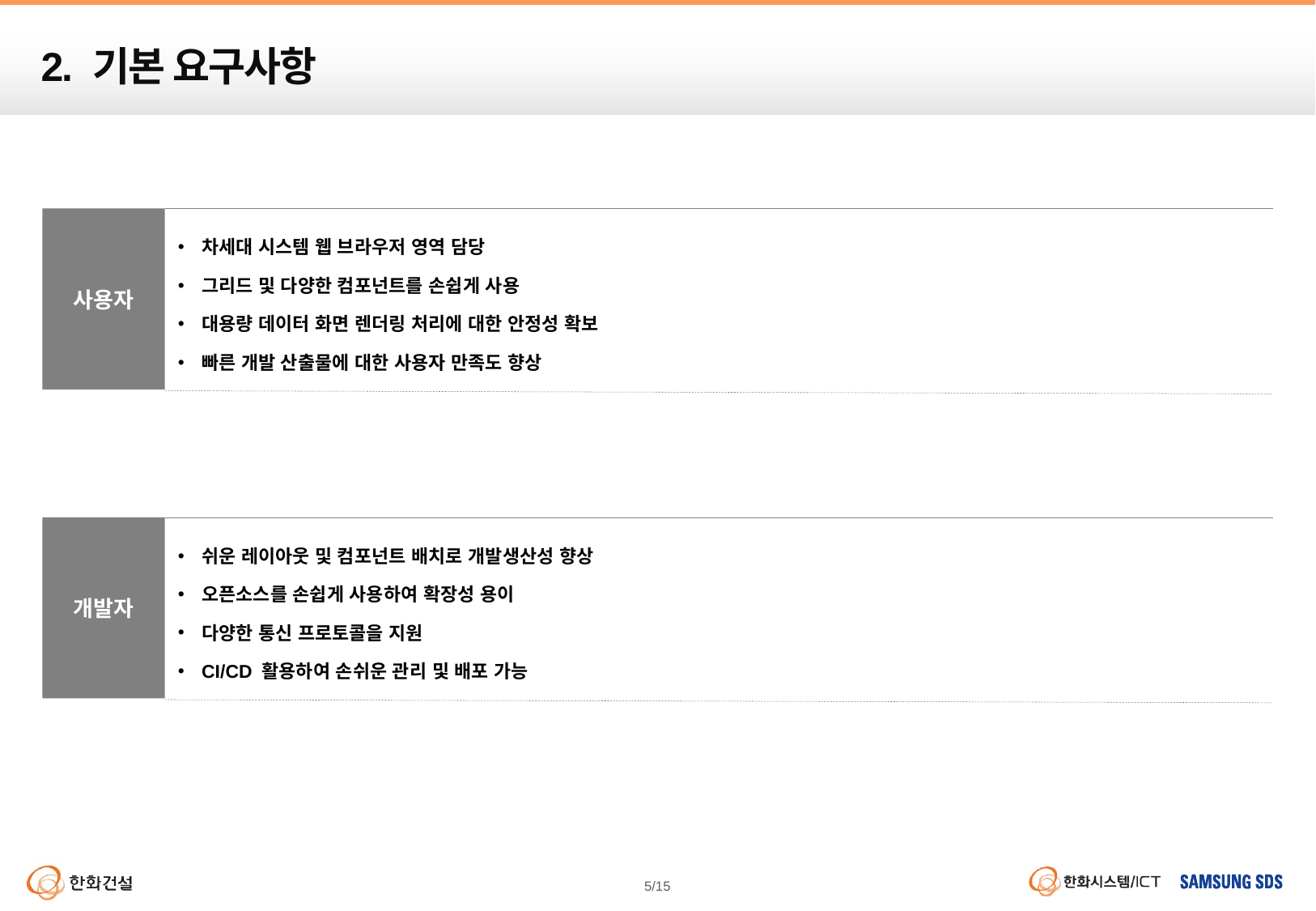

# 2. 기본 요구사항
사용자
차세대 시스템 웹 브라우저 영역 담당
그리드 및 다양한 컴포넌트를 손쉽게 사용
대용량 데이터 화면 렌더링 처리에 대한 안정성 확보
빠른 개발 산출물에 대한 사용자 만족도 향상
개발자
쉬운 레이아웃 및 컴포넌트 배치로 개발생산성 향상
오픈소스를 손쉽게 사용하여 확장성 용이
다양한 통신 프로토콜을 지원
CI/CD 활용하여 손쉬운 관리 및 배포 가능